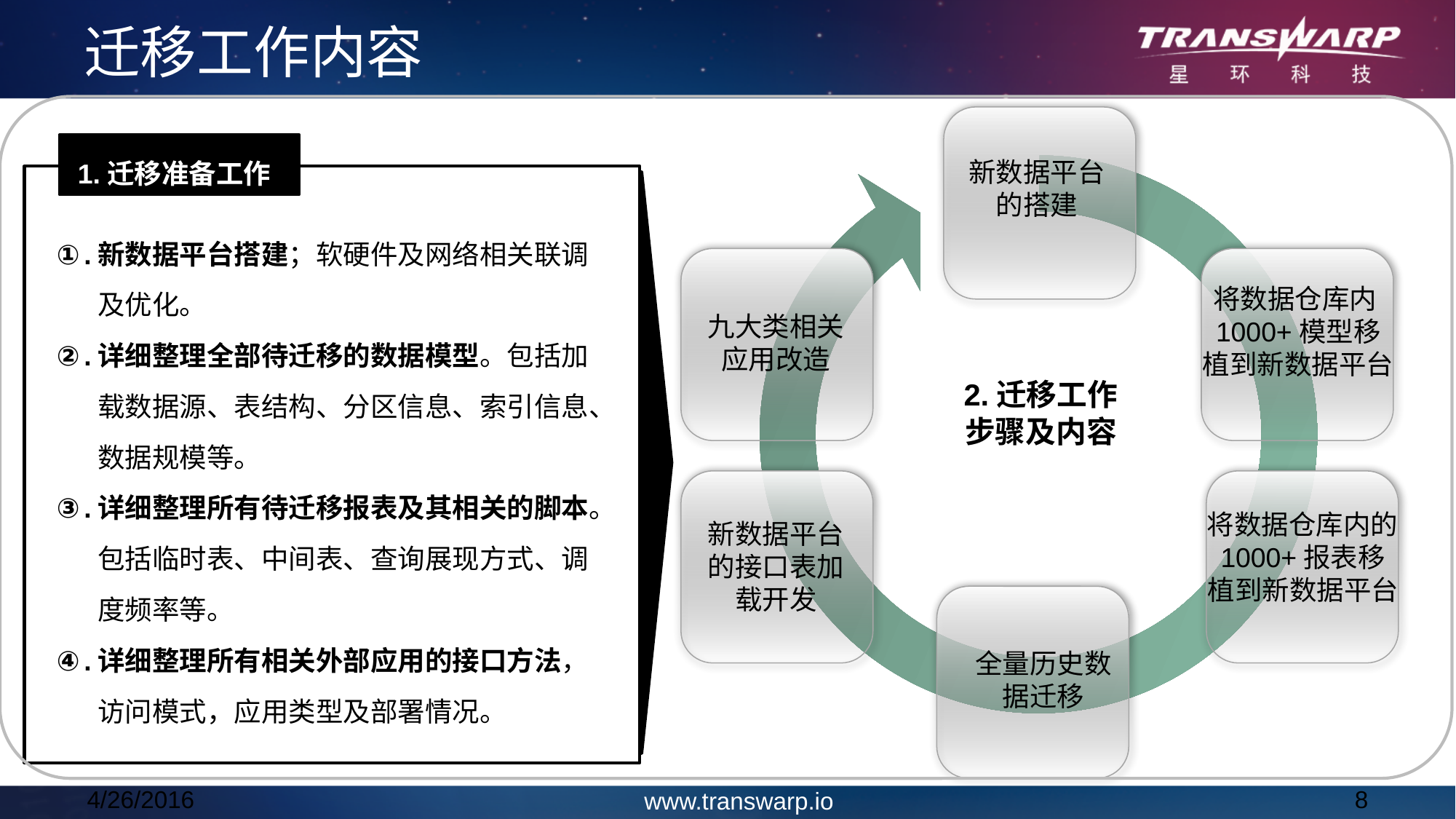

迁移工作内容

 1.迁移准备工作
新数据平台的搭建

新数据平台搭建；软硬件及网络相关联调及优化。
详细整理全部待迁移的数据模型。包括加载数据源、表结构、分区信息、索引信息、数据规模等。
详细整理所有待迁移报表及其相关的脚本。包括临时表、中间表、查询展现方式、调度频率等。
详细整理所有相关外部应用的接口方法，访问模式，应用类型及部署情况。

将数据仓库内1000+模型移植到新数据平台
九大类相关应用改造
2.迁移工作
步骤及内容

将数据仓库内的1000+报表移植到新数据平台
新数据平台的接口表加载开发

全量历史数据迁移